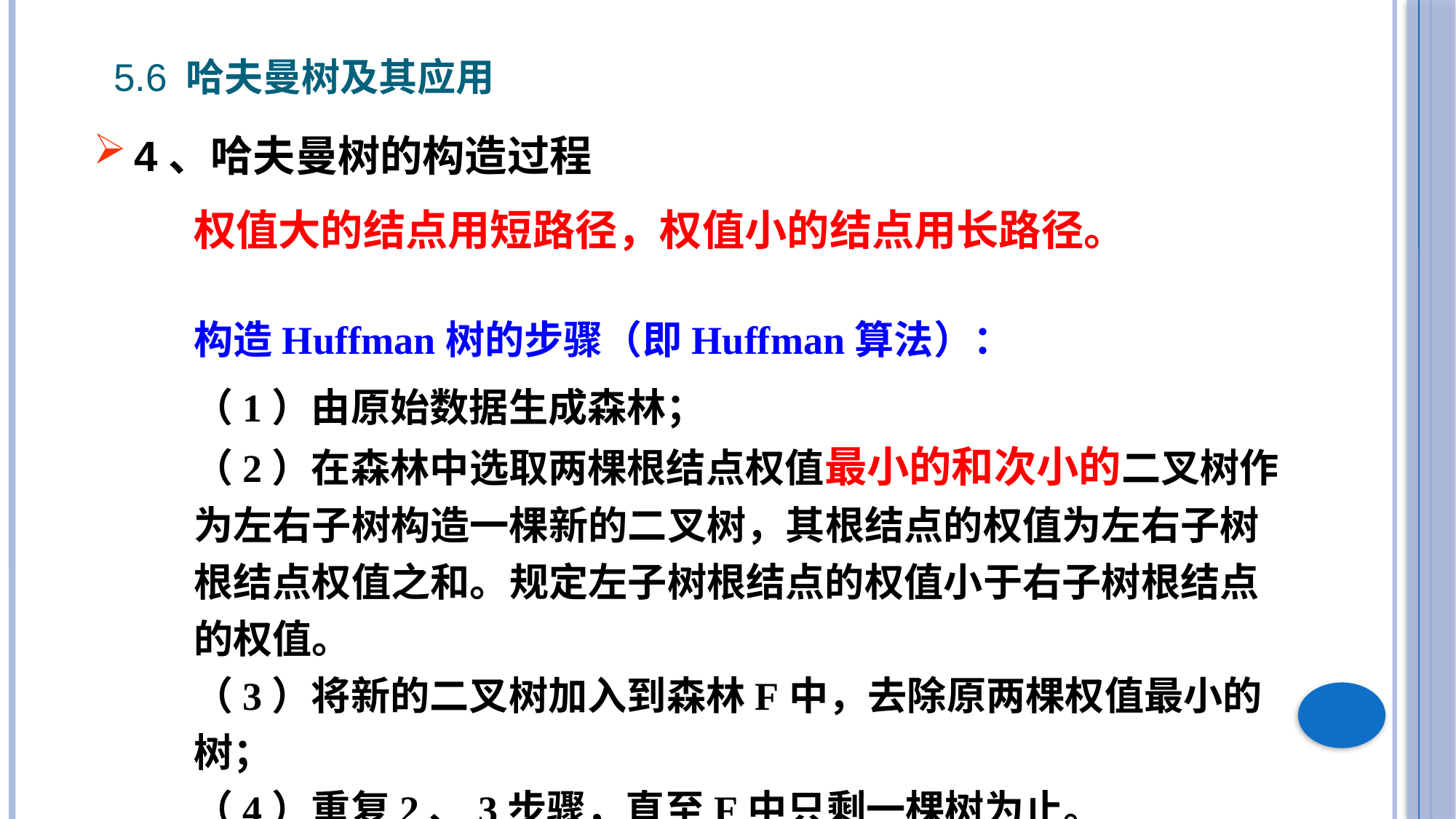

5.6 哈夫曼树及其应用
4、哈夫曼树的构造过程

权值大的结点用短路径，权值小的结点用长路径。
构造Huffman树的步骤（即Huffman算法）：
（1）由原始数据生成森林；
（2）在森林中选取两棵根结点权值最小的和次小的二叉树作为左右子树构造一棵新的二叉树，其根结点的权值为左右子树根结点权值之和。规定左子树根结点的权值小于右子树根结点的权值。
（3）将新的二叉树加入到森林F中，去除原两棵权值最小的树；
（4）重复2、3步骤，直至F中只剩一棵树为止。